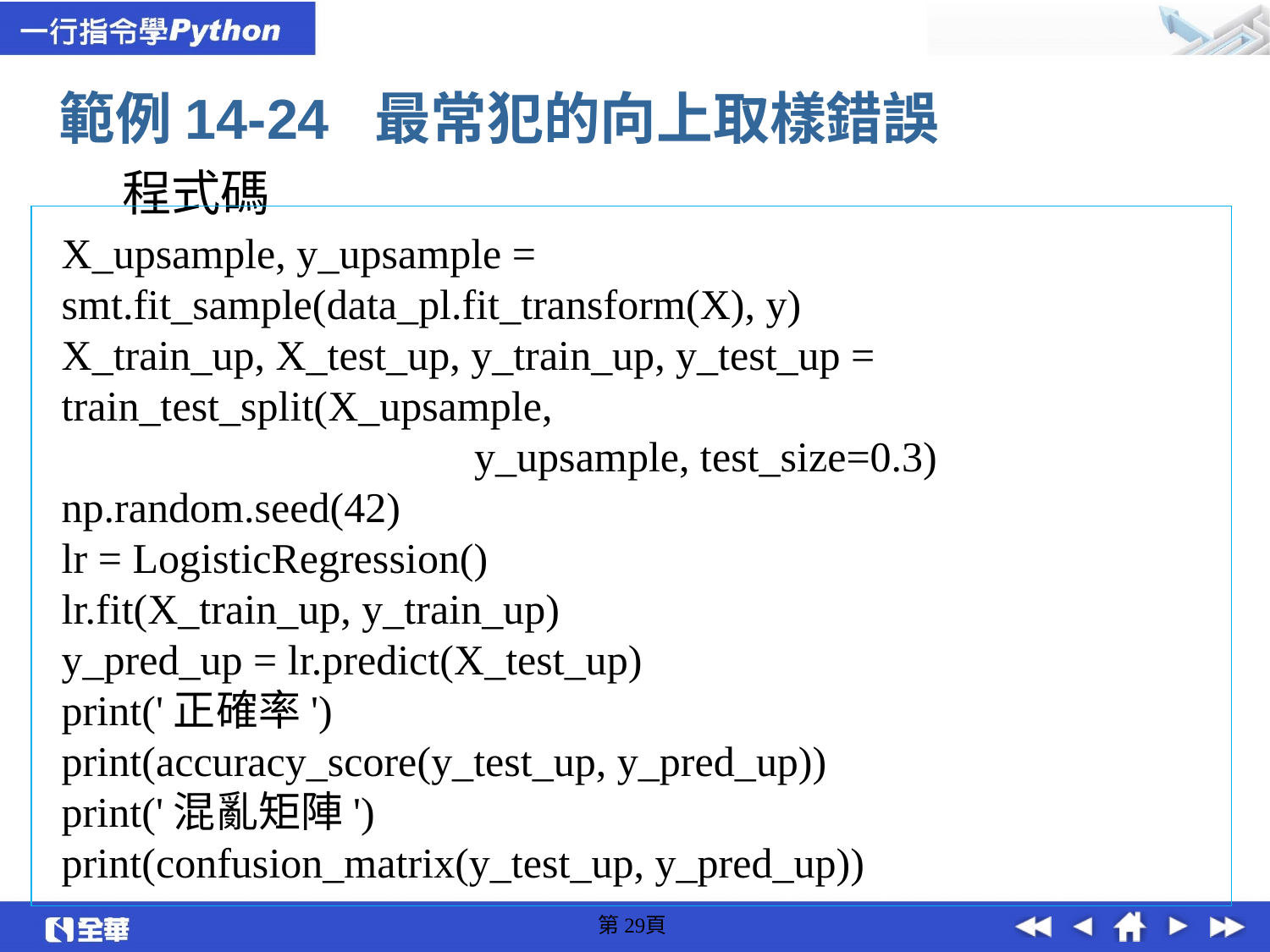

範例14-24  最常犯的向上取樣錯誤
程式碼
X_upsample, y_upsample = smt.fit_sample(data_pl.fit_transform(X), y)
X_train_up, X_test_up, y_train_up, y_test_up = train_test_split(X_upsample,
                                       y_upsample, test_size=0.3)
np.random.seed(42)
lr = LogisticRegression()
lr.fit(X_train_up, y_train_up)
y_pred_up = lr.predict(X_test_up)
print('正確率')
print(accuracy_score(y_test_up, y_pred_up))
print('混亂矩陣')
print(confusion_matrix(y_test_up, y_pred_up))